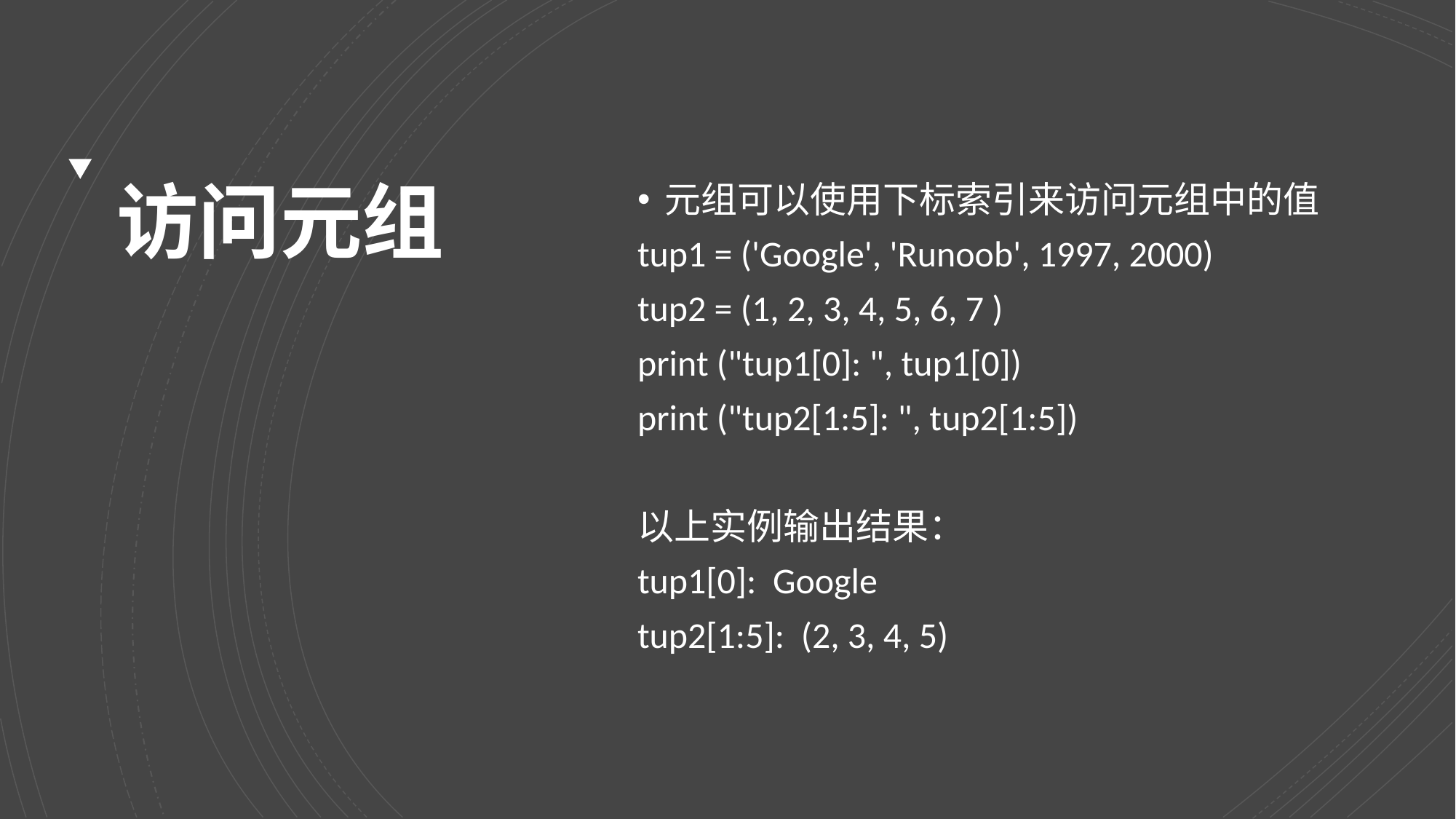

# 访问元组
元组可以使用下标索引来访问元组中的值
tup1 = ('Google', 'Runoob', 1997, 2000)
tup2 = (1, 2, 3, 4, 5, 6, 7 )
print ("tup1[0]: ", tup1[0])
print ("tup2[1:5]: ", tup2[1:5])

以上实例输出结果：
tup1[0]:  Google
tup2[1:5]:  (2, 3, 4, 5)